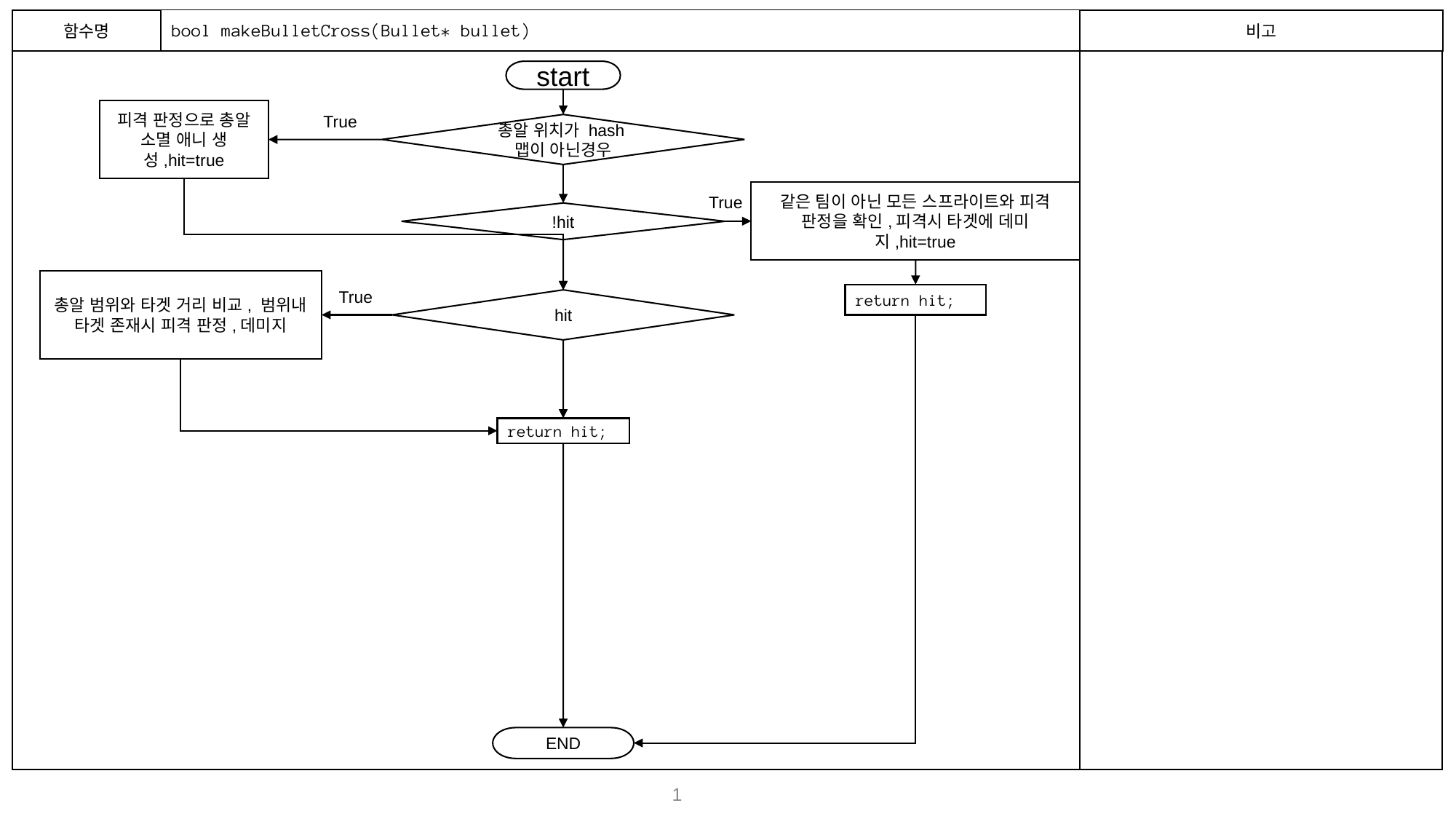

함수명
# bool makeBulletCross(Bullet* bullet)
비고

start
피격 판정으로 총알 소멸 애니 생성,hit=true
True
총알 위치가 hash맵이 아닌경우
같은 팀이 아닌 모든 스프라이트와 피격 판정을 확인,피격시 타겟에 데미지,hit=true
True
!hit
총알 범위와 타겟 거리 비교, 범위내 타겟 존재시 피격 판정,데미지
True
return hit;
hit
return hit;
END
1